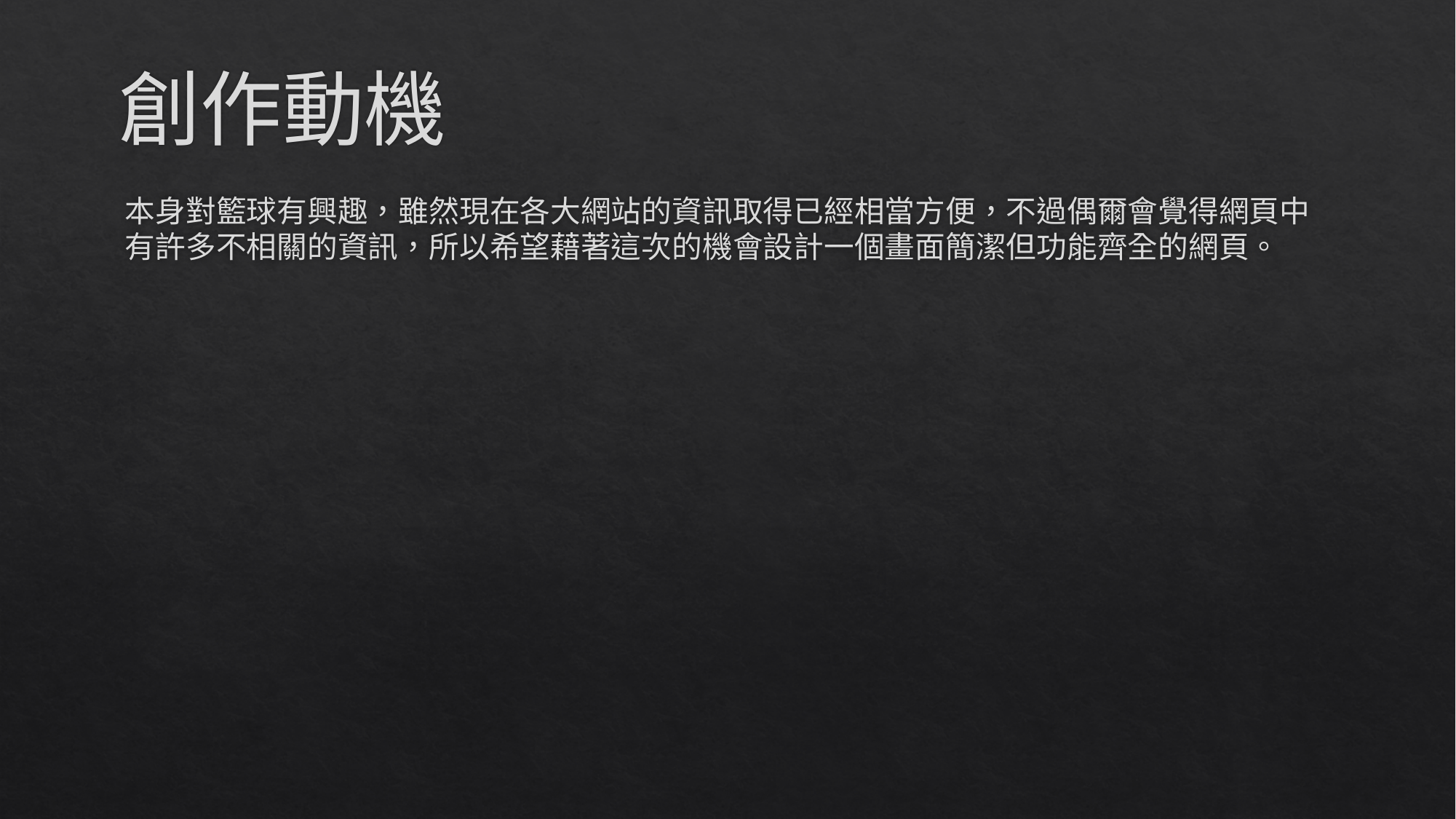

# 創作動機
本身對籃球有興趣，雖然現在各大網站的資訊取得已經相當方便，不過偶爾會覺得網頁中有許多不相關的資訊，所以希望藉著這次的機會設計一個畫面簡潔但功能齊全的網頁。